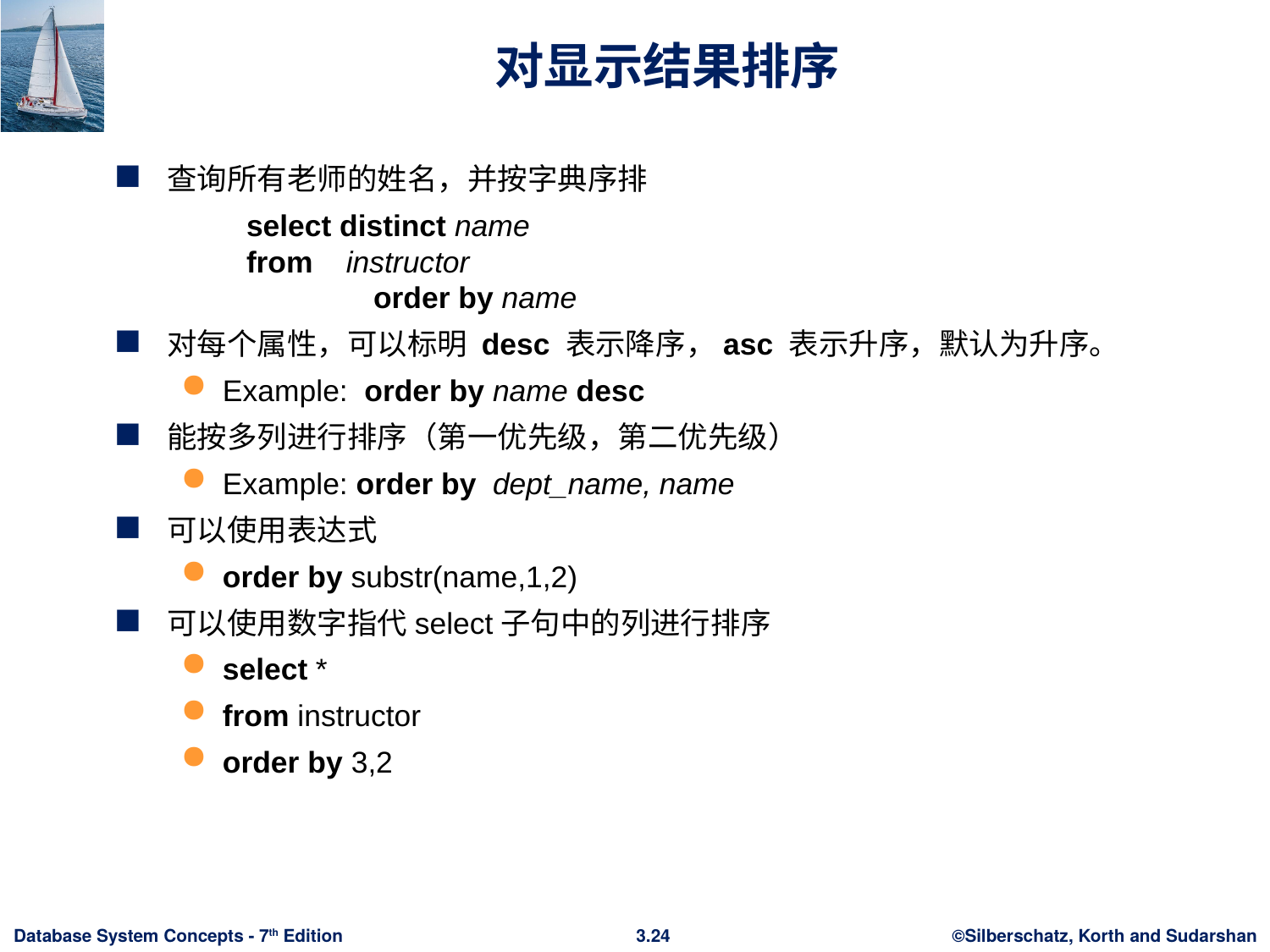

# 对显示结果排序
查询所有老师的姓名，并按字典序排
	select distinct name
	from    instructor
		order by name
对每个属性，可以标明 desc 表示降序，asc 表示升序，默认为升序。
Example:  order by name desc
能按多列进行排序（第一优先级，第二优先级）
Example: order by  dept_name, name
可以使用表达式
order by substr(name,1,2)
可以使用数字指代select子句中的列进行排序
select *
from instructor
order by 3,2